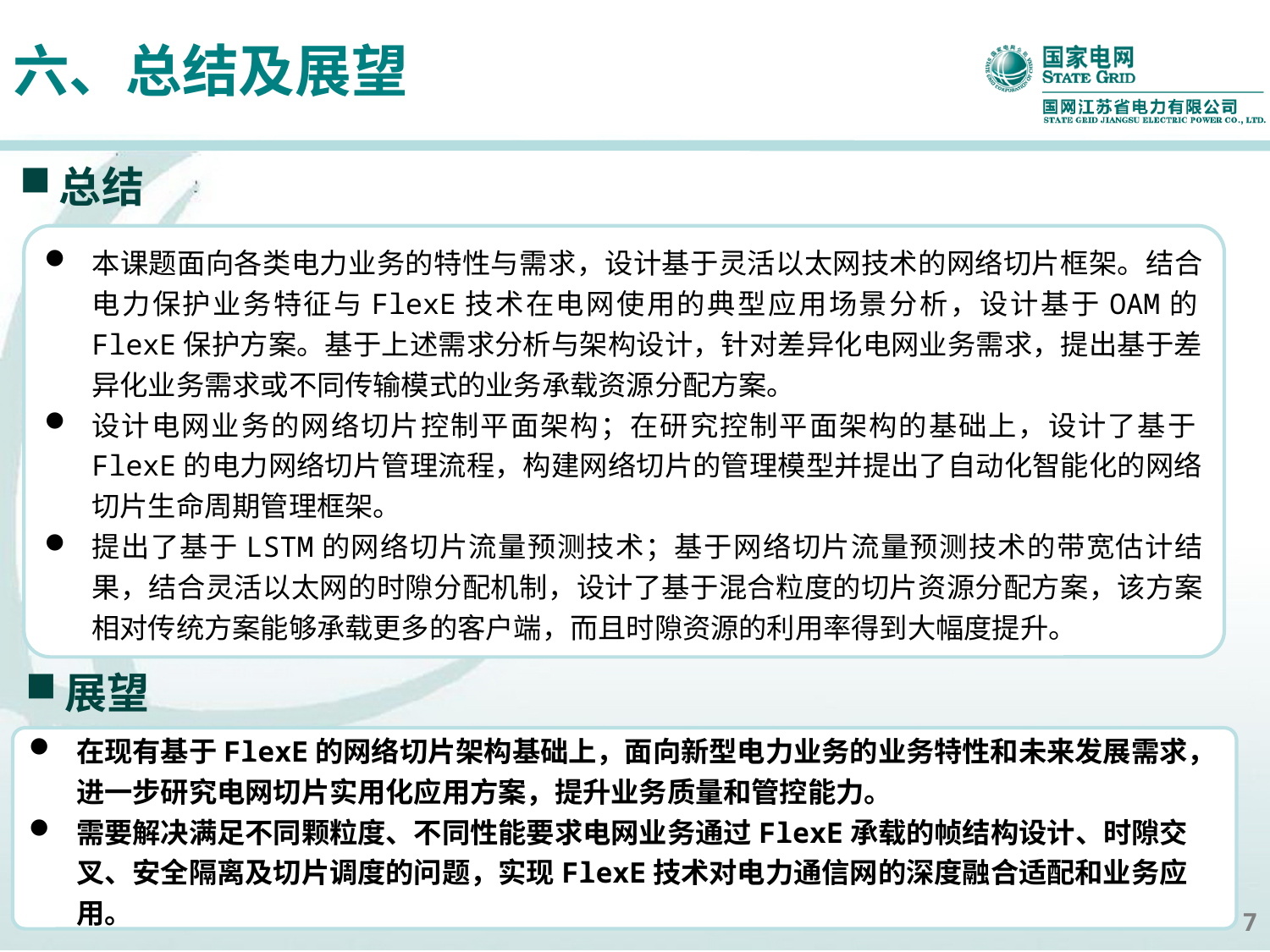

# 六、总结及展望
总结
本课题面向各类电力业务的特性与需求，设计基于灵活以太网技术的网络切片框架。结合电力保护业务特征与FlexE技术在电网使用的典型应用场景分析，设计基于OAM的FlexE保护方案。基于上述需求分析与架构设计，针对差异化电网业务需求，提出基于差异化业务需求或不同传输模式的业务承载资源分配方案。
设计电网业务的网络切片控制平面架构；在研究控制平面架构的基础上，设计了基于FlexE的电力网络切片管理流程，构建网络切片的管理模型并提出了自动化智能化的网络切片生命周期管理框架。
提出了基于LSTM的网络切片流量预测技术；基于网络切片流量预测技术的带宽估计结果，结合灵活以太网的时隙分配机制，设计了基于混合粒度的切片资源分配方案，该方案相对传统方案能够承载更多的客户端，而且时隙资源的利用率得到大幅度提升。
展望
在现有基于FlexE的网络切片架构基础上，面向新型电力业务的业务特性和未来发展需求，进一步研究电网切片实用化应用方案，提升业务质量和管控能力。
需要解决满足不同颗粒度、不同性能要求电网业务通过FlexE承载的帧结构设计、时隙交叉、安全隔离及切片调度的问题，实现FlexE技术对电力通信网的深度融合适配和业务应用。
7